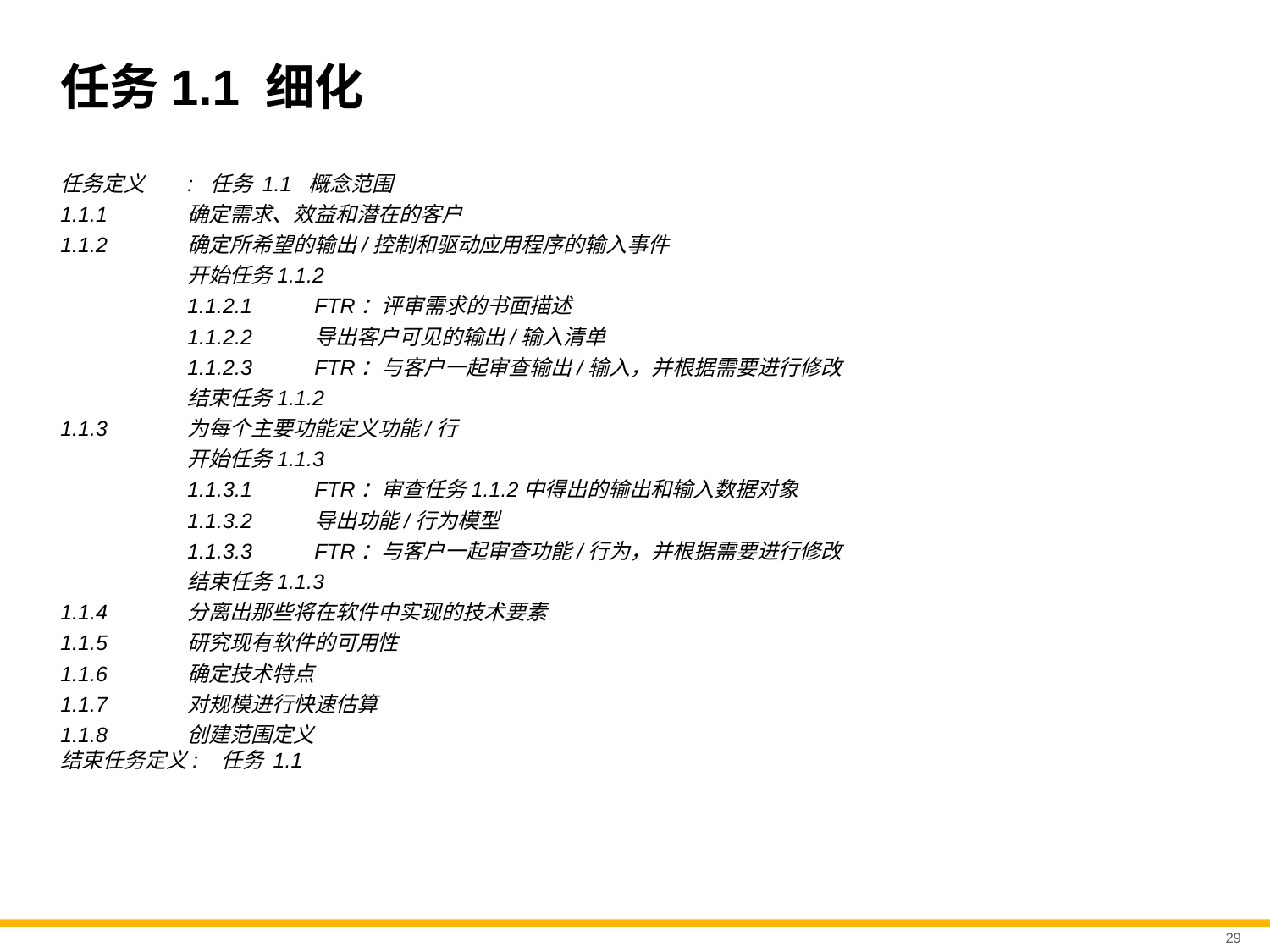

# 任务1.1 细化
任务定义	:  任务 1.1  概念范围
1.1.1	确定需求、效益和潜在的客户
1.1.2	确定所希望的输出/控制和驱动应用程序的输入事件
	开始任务1.1.2
	1.1.2.1	FTR：评审需求的书面描述
	1.1.2.2	导出客户可见的输出/输入清单
	1.1.2.3	FTR：与客户一起审查输出/输入，并根据需要进行修改
	结束任务1.1.2
1.1.3	为每个主要功能定义功能/行
	开始任务1.1.3
	1.1.3.1	FTR：审查任务1.1.2中得出的输出和输入数据对象
	1.1.3.2	导出功能/行为模型
	1.1.3.3	FTR：与客户一起审查功能/行为，并根据需要进行修改
	结束任务1.1.3
1.1.4	分离出那些将在软件中实现的技术要素
1.1.5	研究现有软件的可用性
1.1.6	确定技术特点
1.1.7	对规模进行快速估算
1.1.8	创建范围定义
结束任务定义:   任务 1.1
29